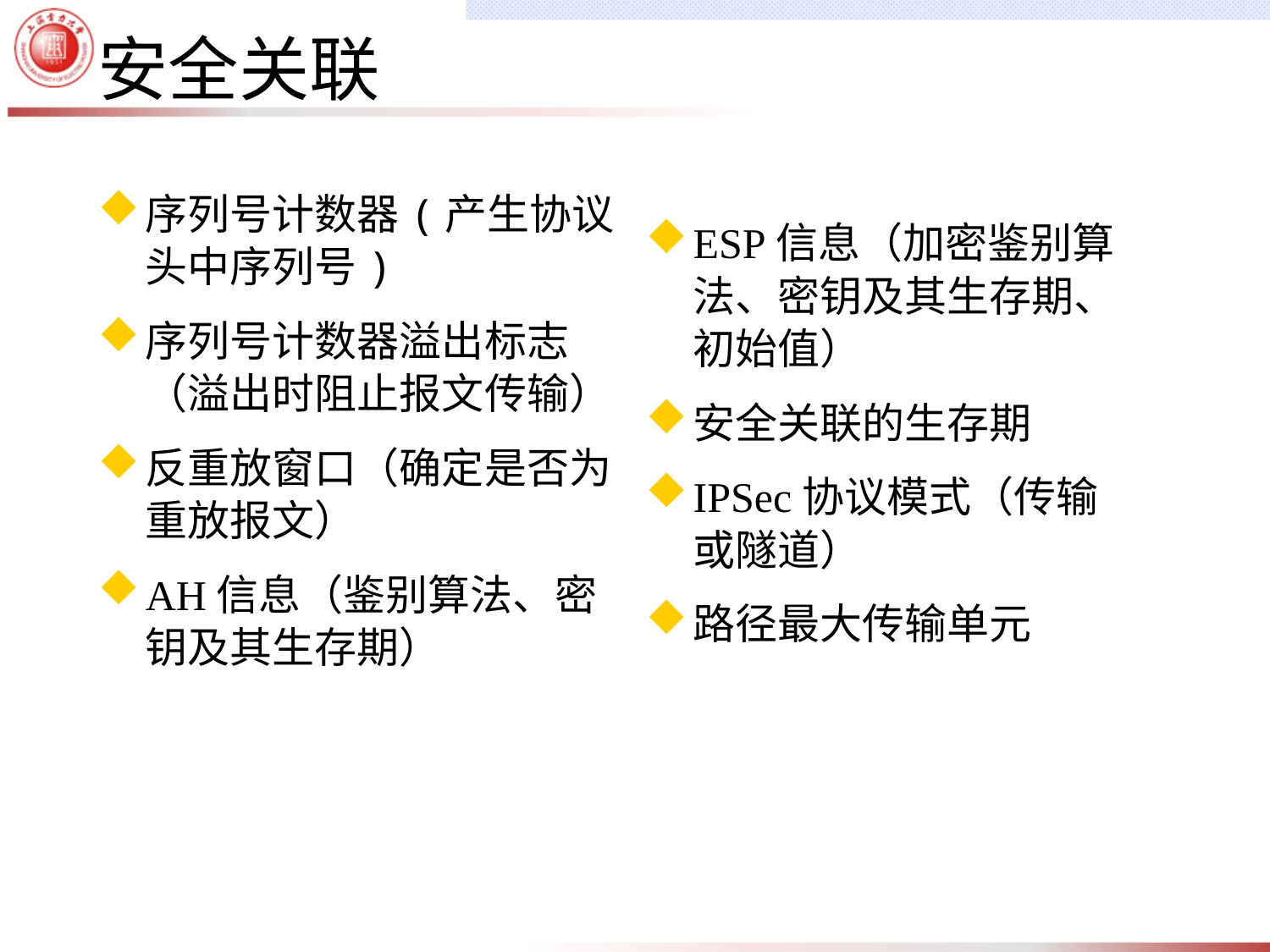

安全关联
ESP信息（加密鉴别算法、密钥及其生存期、初始值）
安全关联的生存期
IPSec协议模式（传输或隧道）
路径最大传输单元
序列号计数器(产生协议头中序列号)
序列号计数器溢出标志（溢出时阻止报文传输）
反重放窗口（确定是否为重放报文）
AH信息（鉴别算法、密钥及其生存期）